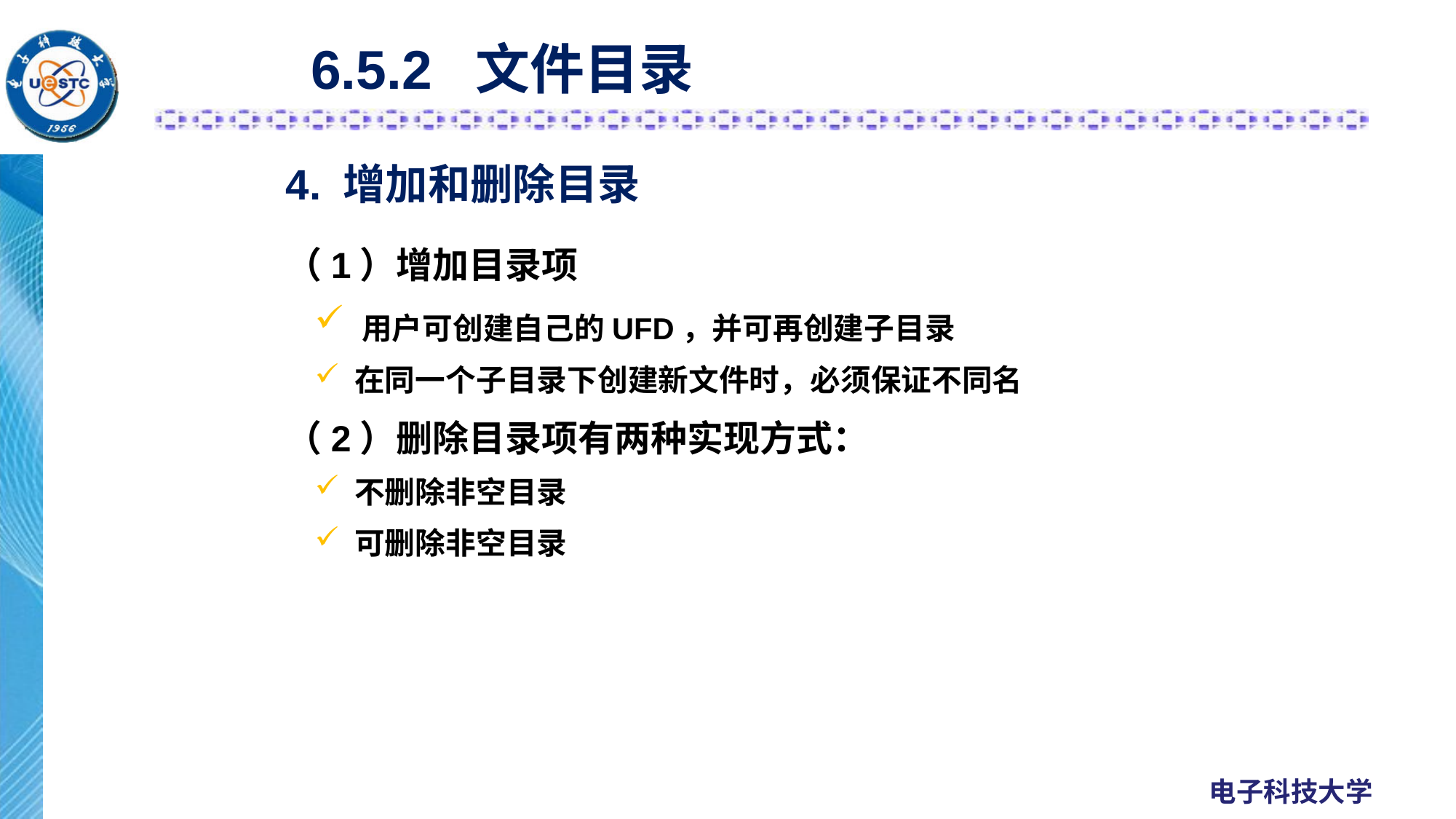

# 6.5.2  文件目录
4. 增加和删除目录
（1）增加目录项
 用户可创建自己的UFD，并可再创建子目录
 在同一个子目录下创建新文件时，必须保证不同名
（2）删除目录项有两种实现方式：
 不删除非空目录
 可删除非空目录